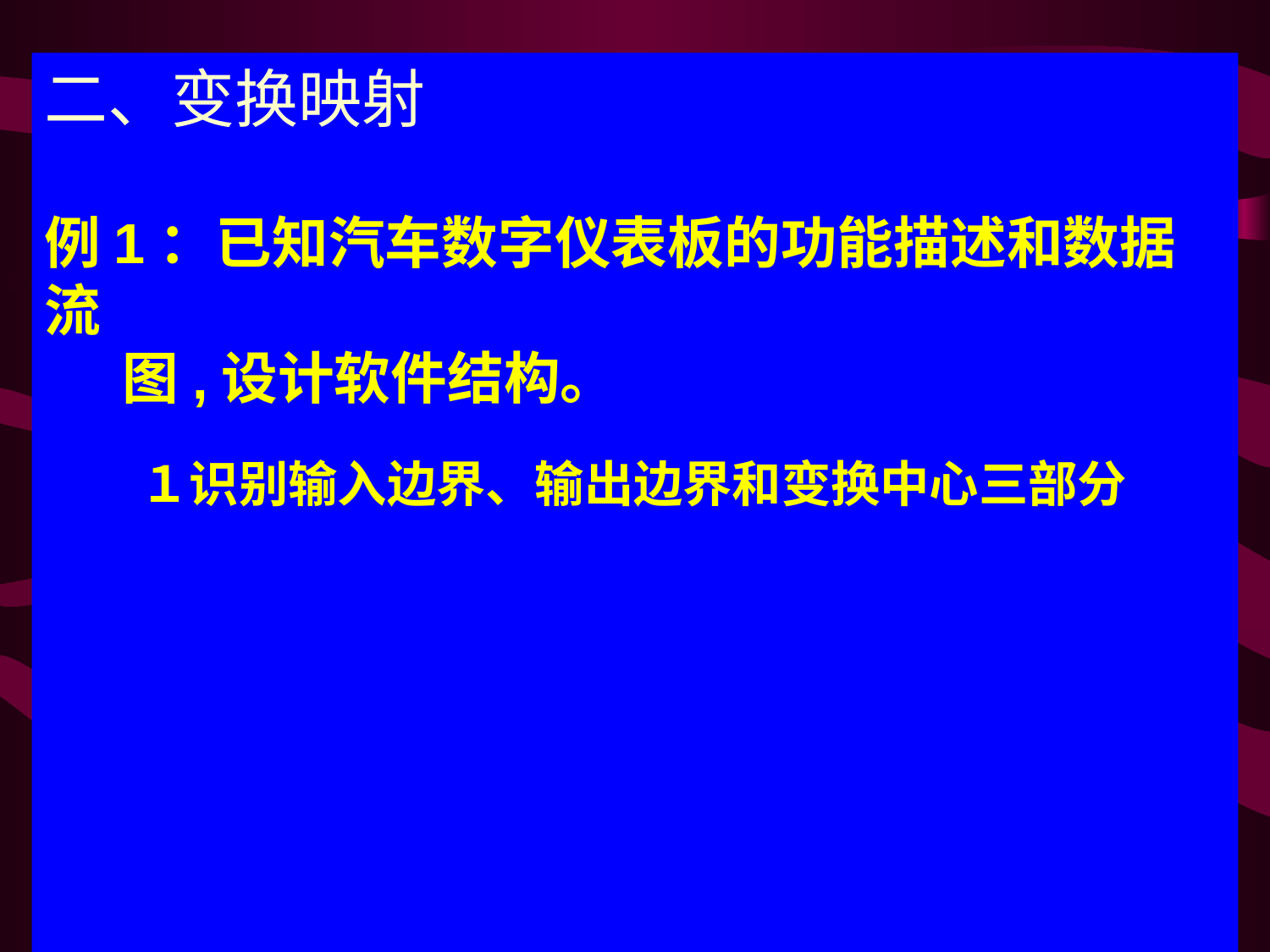

二、变换映射

例1：已知汽车数字仪表板的功能描述和数据流
     图,设计软件结构。
１识别输入边界、输出边界和变换中心三部分

97